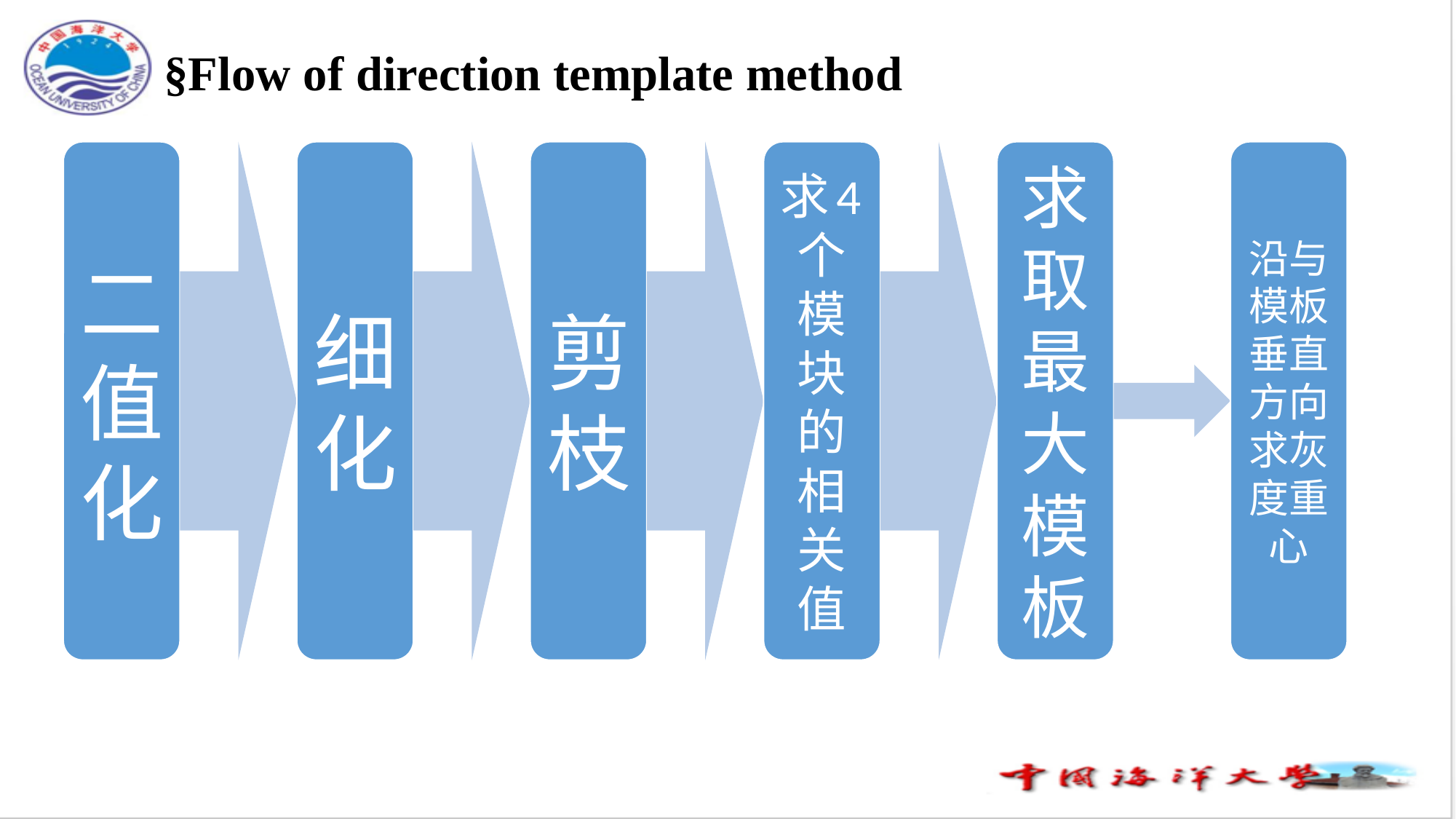

# §Flow of direction template method
二值化
细化
剪枝
求4个模块的相关值
求取最大模板
沿与模板垂直方向求灰度重心